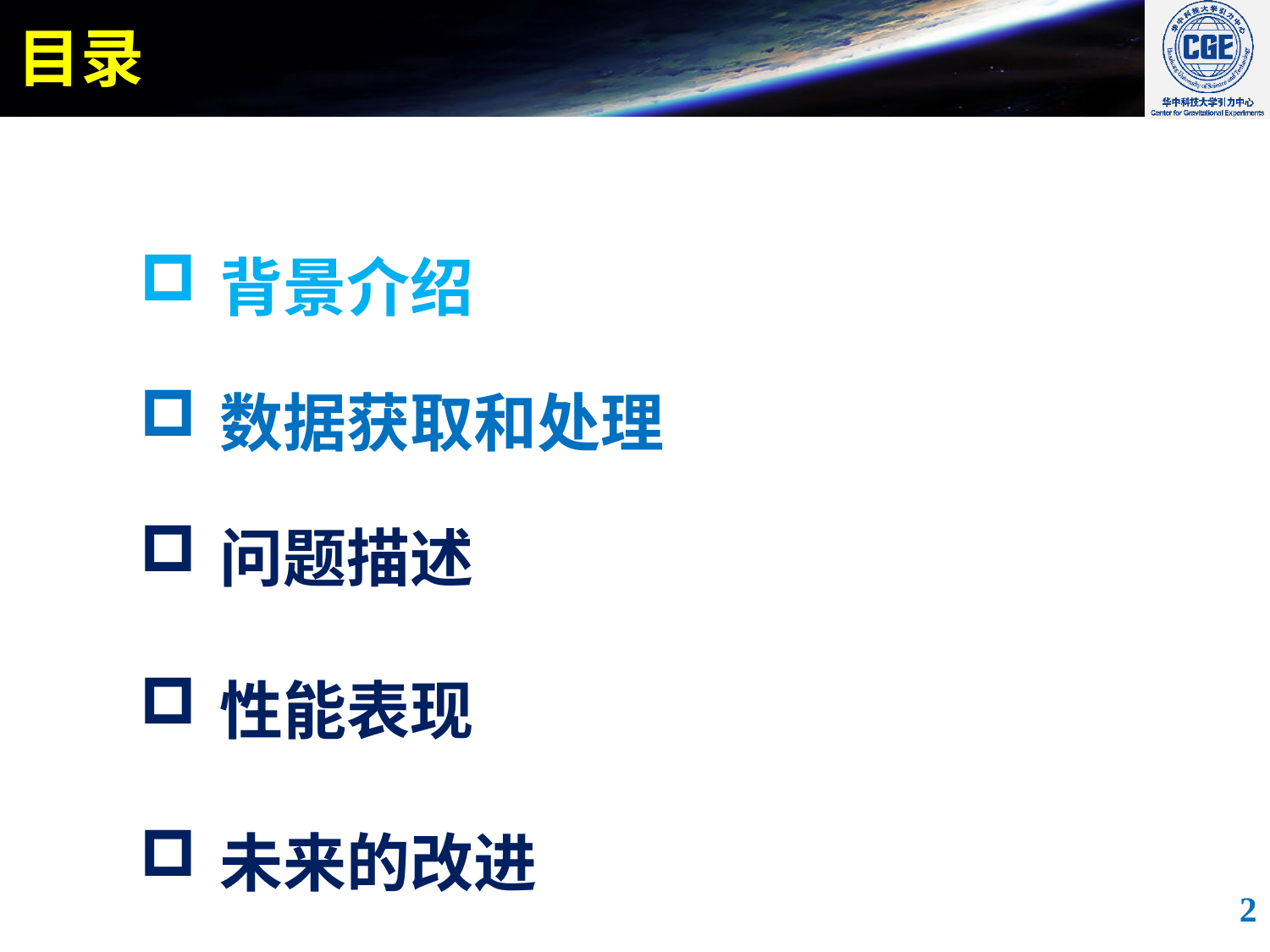

# 目录
背景介绍

数据获取和处理

问题描述

性能表现

未来的改进
2